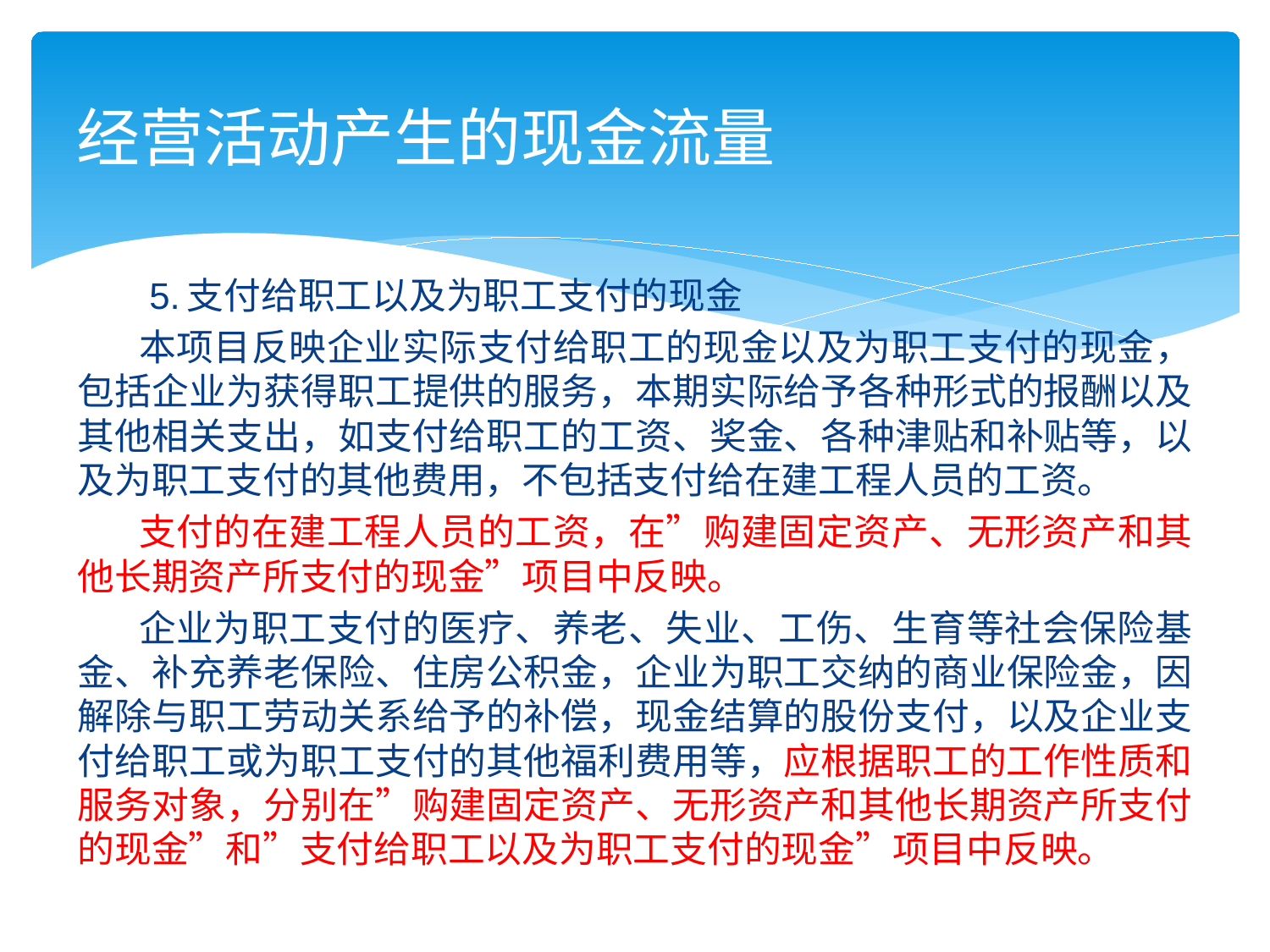

# 经营活动产生的现金流量
 5.支付给职工以及为职工支付的现金
本项目反映企业实际支付给职工的现金以及为职工支付的现金，包括企业为获得职工提供的服务，本期实际给予各种形式的报酬以及其他相关支出，如支付给职工的工资、奖金、各种津贴和补贴等，以及为职工支付的其他费用，不包括支付给在建工程人员的工资。
支付的在建工程人员的工资，在”购建固定资产、无形资产和其他长期资产所支付的现金”项目中反映。
企业为职工支付的医疗、养老、失业、工伤、生育等社会保险基金、补充养老保险、住房公积金，企业为职工交纳的商业保险金，因解除与职工劳动关系给予的补偿，现金结算的股份支付，以及企业支付给职工或为职工支付的其他福利费用等，应根据职工的工作性质和服务对象，分别在”购建固定资产、无形资产和其他长期资产所支付的现金”和”支付给职工以及为职工支付的现金”项目中反映。